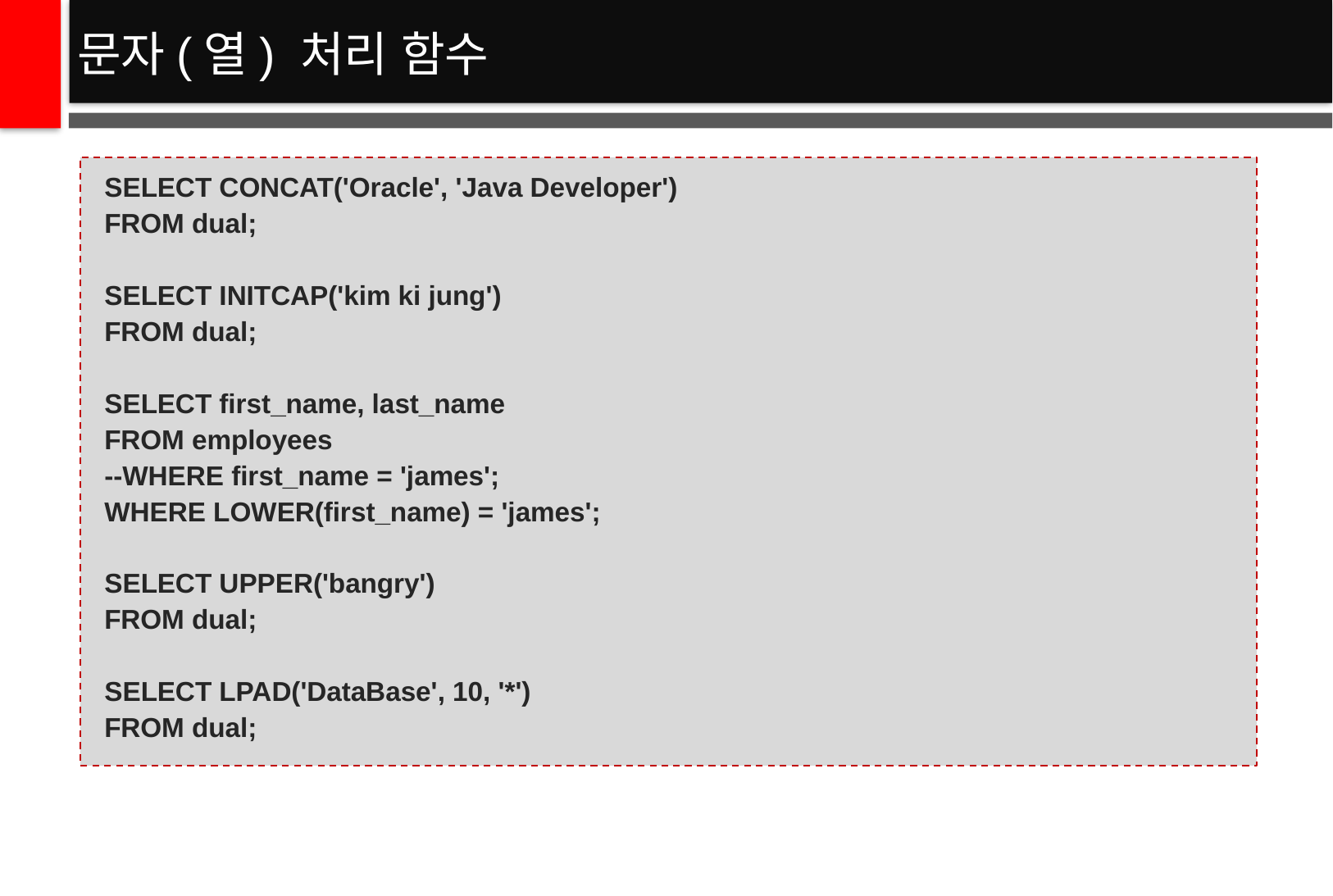

# 문자(열) 처리 함수
SELECT CONCAT('Oracle', 'Java Developer')
FROM dual;

SELECT INITCAP('kim ki jung')
FROM dual;

SELECT first_name, last_name
FROM employees
--WHERE first_name = 'james';
WHERE LOWER(first_name) = 'james';

SELECT UPPER('bangry')
FROM dual;

SELECT LPAD('DataBase', 10, '*')
FROM dual;